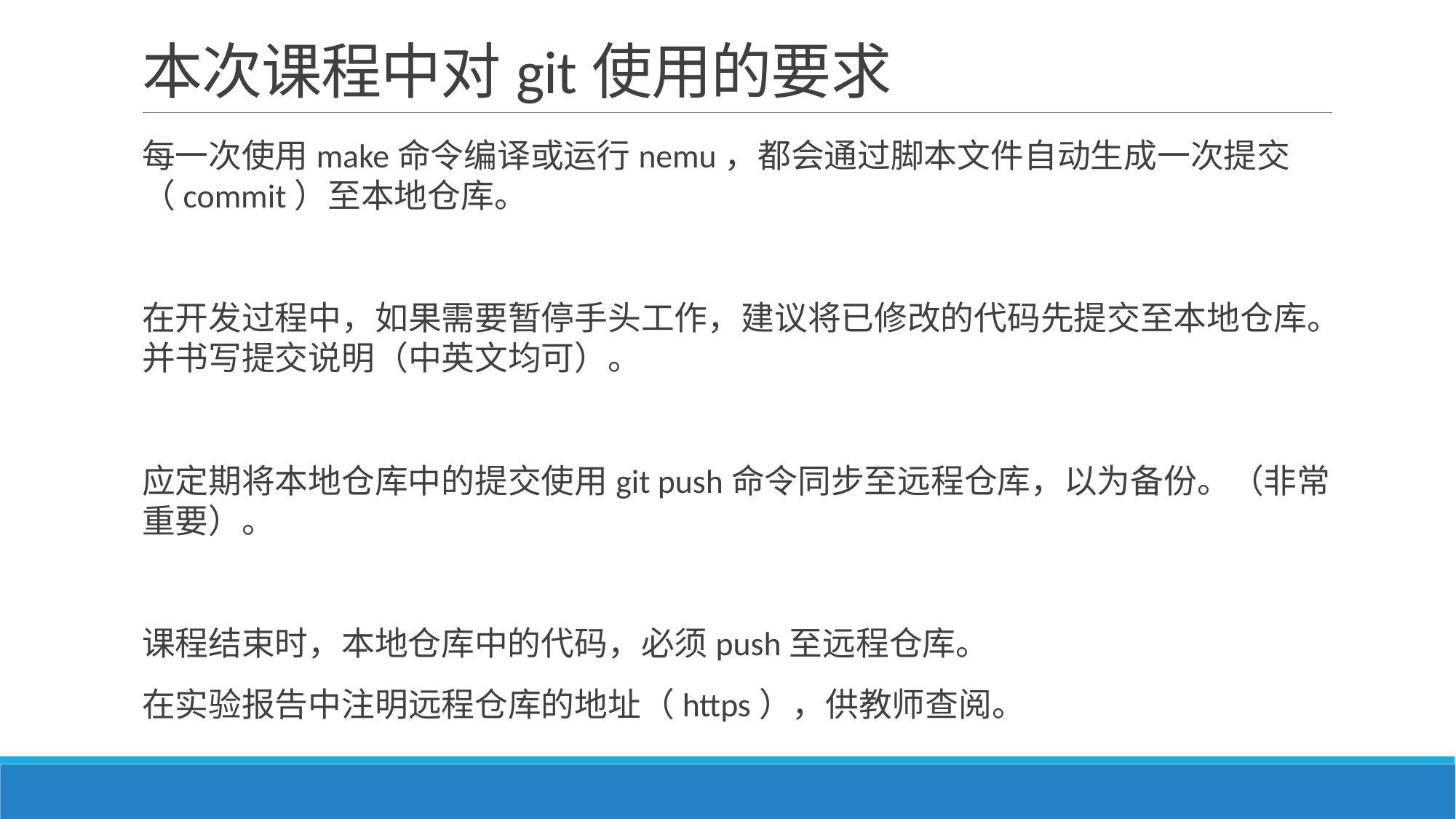

# 本次课程中对git使用的要求
每一次使用make命令编译或运行nemu，都会通过脚本文件自动生成一次提交（commit）至本地仓库。

在开发过程中，如果需要暂停手头工作，建议将已修改的代码先提交至本地仓库。并书写提交说明（中英文均可）。

应定期将本地仓库中的提交使用git push命令同步至远程仓库，以为备份。（非常重要）。

课程结束时，本地仓库中的代码，必须push至远程仓库。
在实验报告中注明远程仓库的地址（https），供教师查阅。